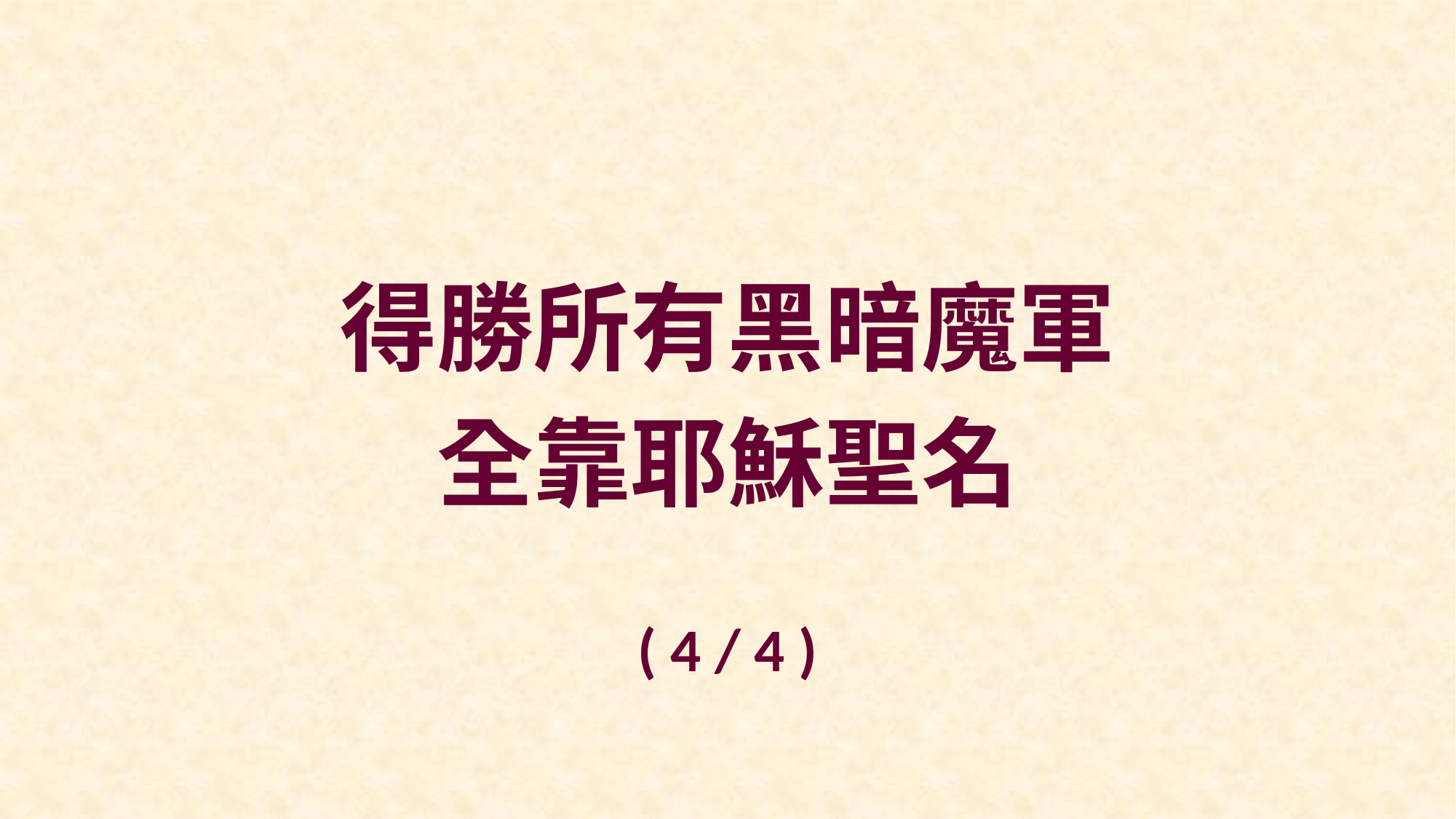

得勝所有黑暗魔軍
全靠耶穌聖名
( 4 / 4 )